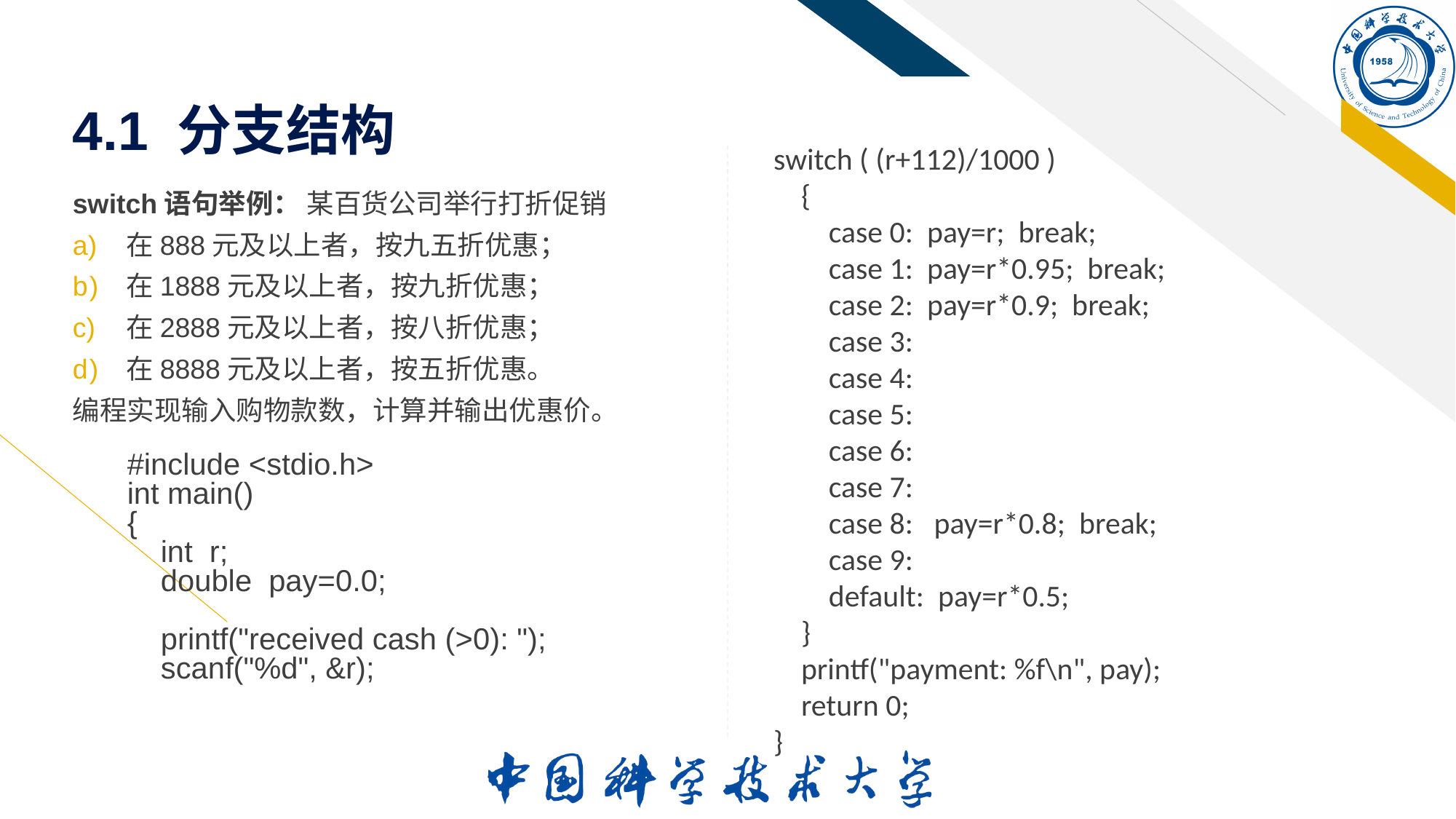

# 4.1 分支结构
switch ( (r+112)/1000 )
    {
        case 0:  pay=r;  break;
        case 1:  pay=r*0.95;  break;
        case 2:  pay=r*0.9;  break;
        case 3:
        case 4:
        case 5:
        case 6:
        case 7:
        case 8:   pay=r*0.8;  break;
        case 9:
        default:  pay=r*0.5;
    }
    printf("payment: %f\n", pay);
    return 0;
}

switch语句举例： 某百货公司举行打折促销
 在888元及以上者，按九五折优惠；
 在1888元及以上者，按九折优惠；
 在2888元及以上者，按八折优惠；
 在8888元及以上者，按五折优惠。
编程实现输入购物款数，计算并输出优惠价。

#include <stdio.h>
int main()
{
    int  r;
    double  pay=0.0;

    printf("received cash (>0): ");
    scanf("%d", &r);